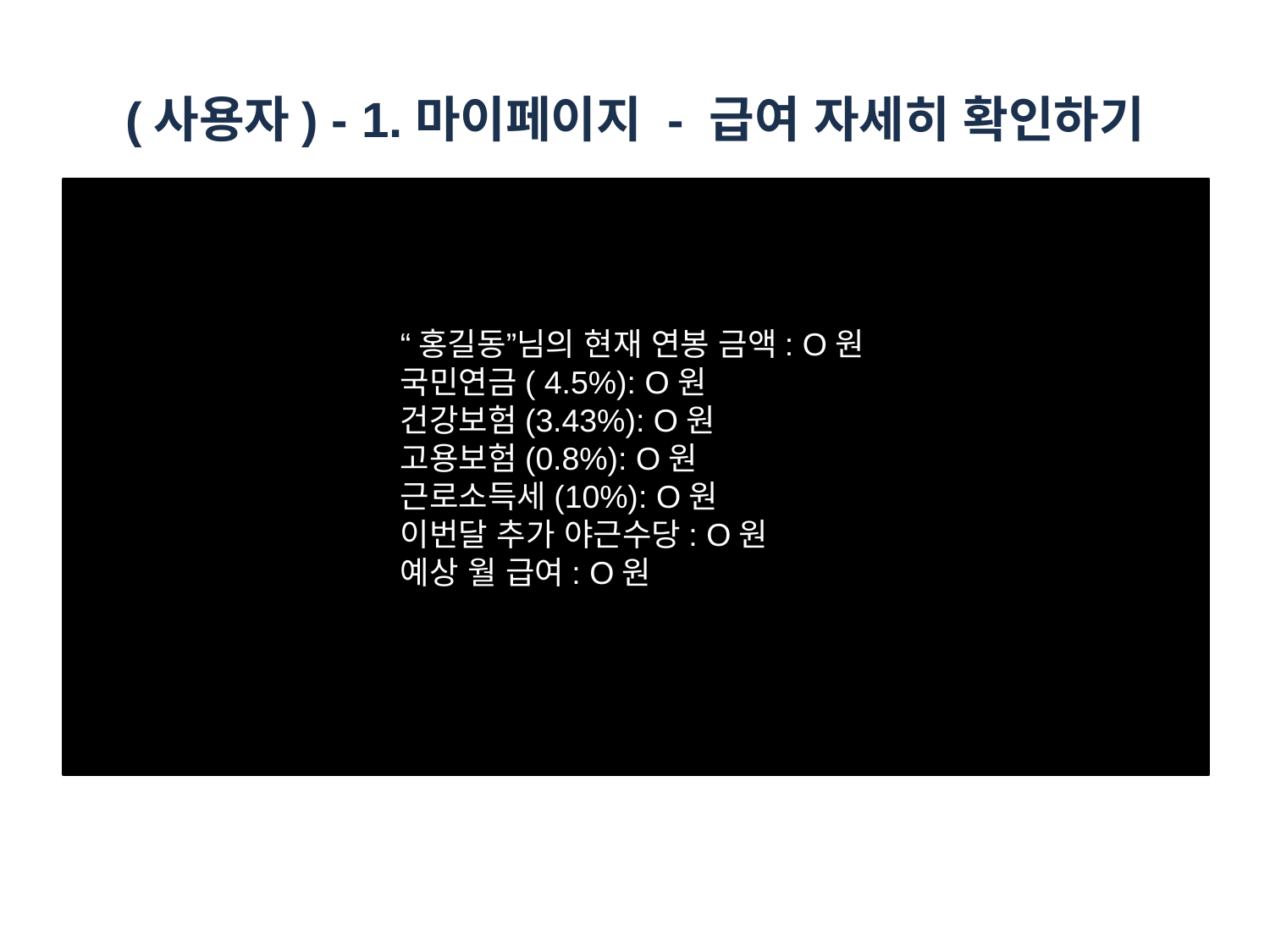

# (사용자) - 1.마이페이지 - 급여 자세히 확인하기

“홍길동”님의 현재 연봉 금액: O원
국민연금( 4.5%): O원
건강보험(3.43%): O원
고용보험(0.8%): O원
근로소득세(10%): O원
이번달 추가 야근수당: O원
예상 월 급여: O원